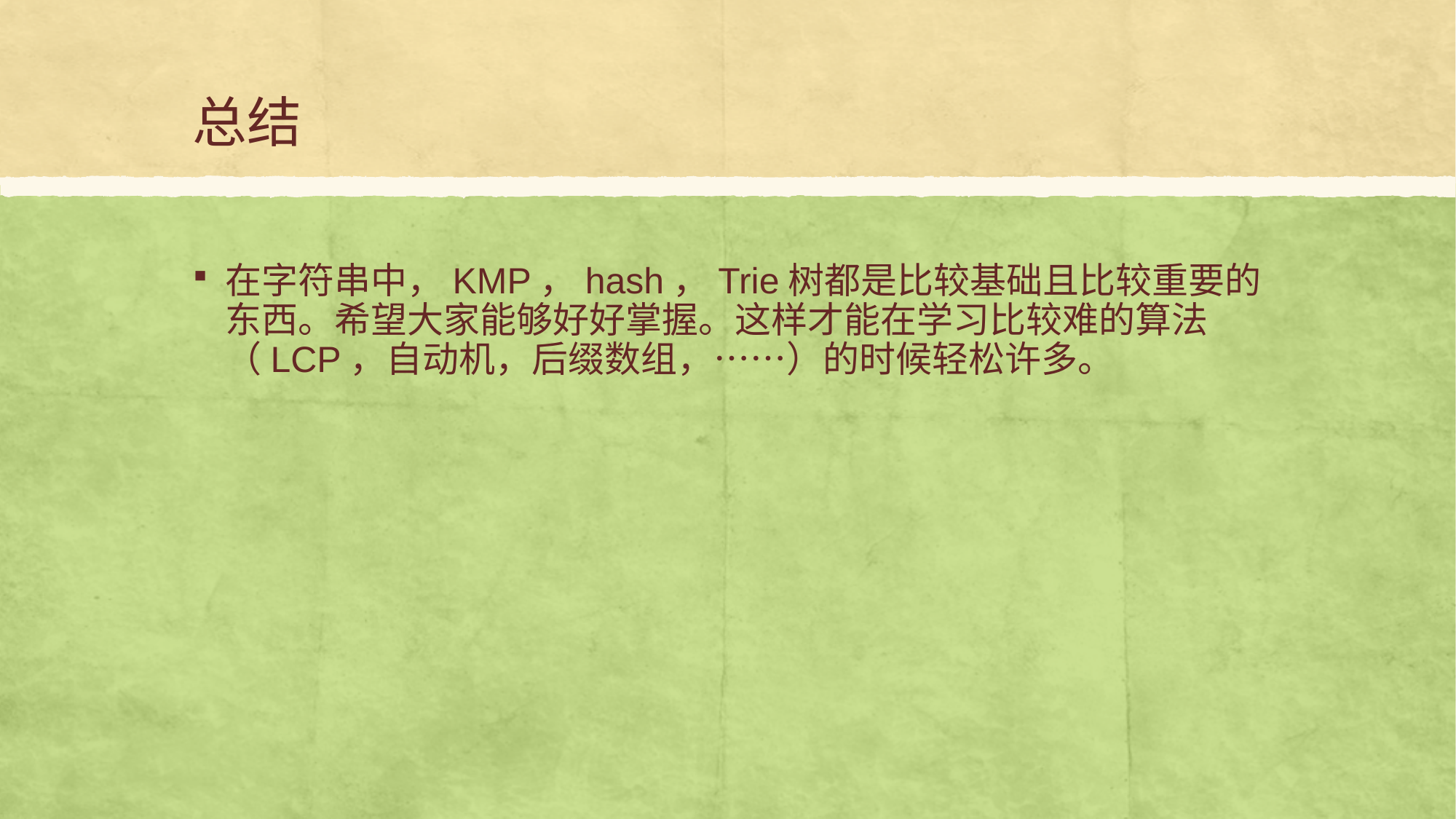

# 总结

在字符串中，KMP，hash，Trie树都是比较基础且比较重要的东西。希望大家能够好好掌握。这样才能在学习比较难的算法（LCP，自动机，后缀数组，……）的时候轻松许多。